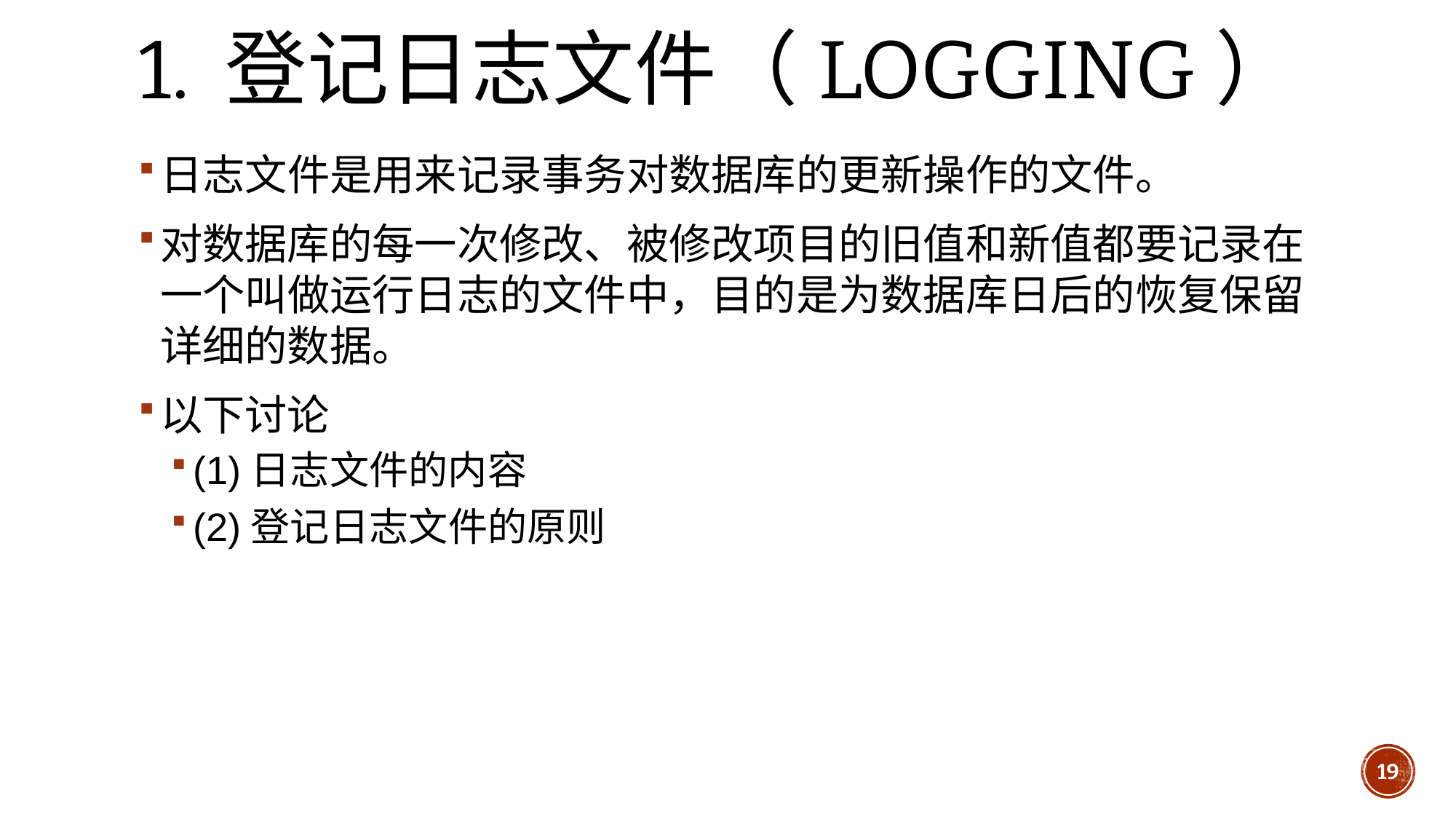

# 1. 登记日志文件（Logging）
日志文件是用来记录事务对数据库的更新操作的文件。
对数据库的每一次修改、被修改项目的旧值和新值都要记录在一个叫做运行日志的文件中，目的是为数据库日后的恢复保留详细的数据。
以下讨论
(1)日志文件的内容
(2)登记日志文件的原则
19